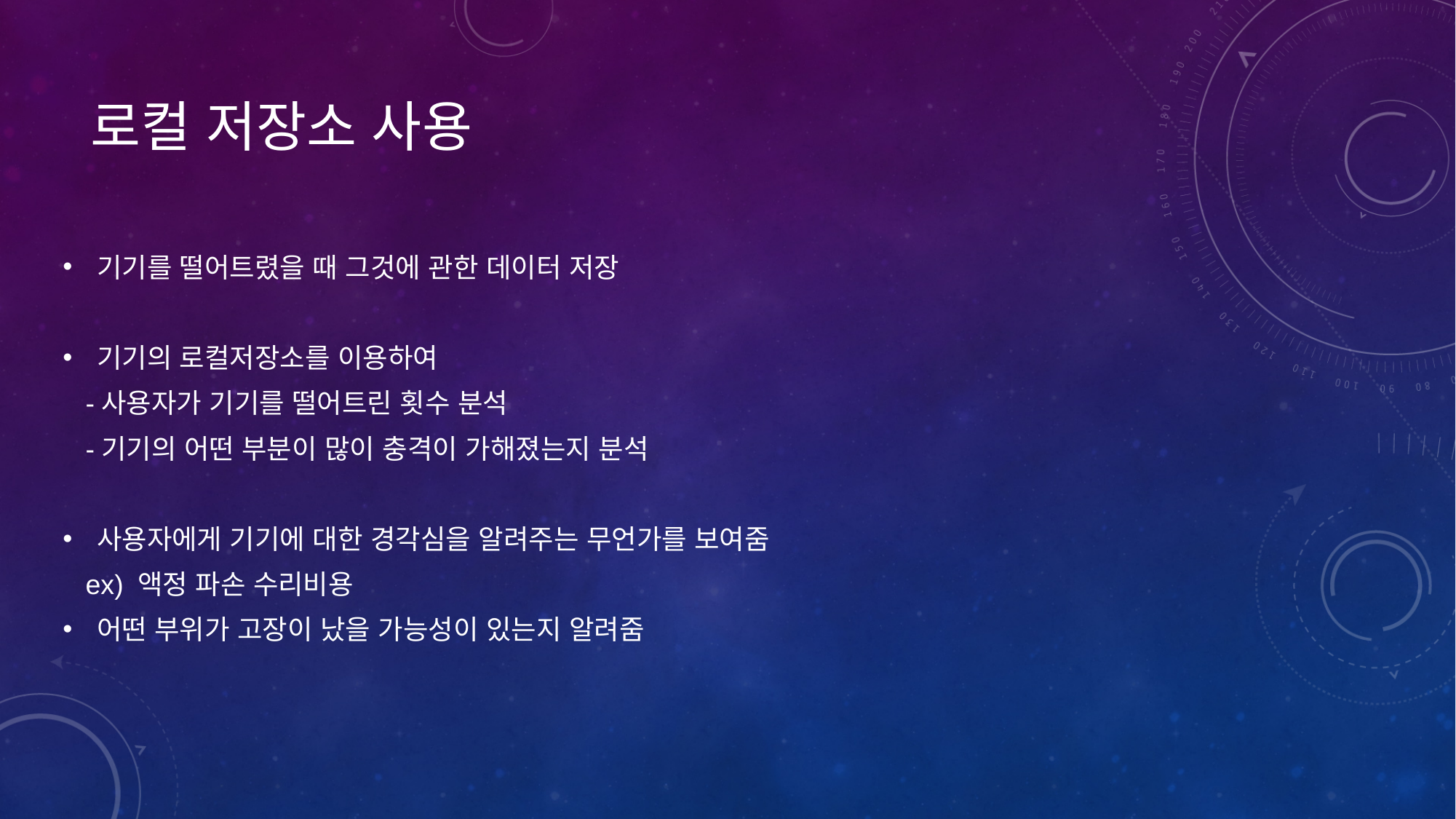

# 로컬 저장소 사용
기기를 떨어트렸을 때 그것에 관한 데이터 저장

기기의 로컬저장소를 이용하여
   -사용자가 기기를 떨어트린 횟수 분석
   -기기의 어떤 부분이 많이 충격이 가해졌는지 분석

사용자에게 기기에 대한 경각심을 알려주는 무언가를 보여줌
   ex) 액정 파손 수리비용
어떤 부위가 고장이 났을 가능성이 있는지 알려줌